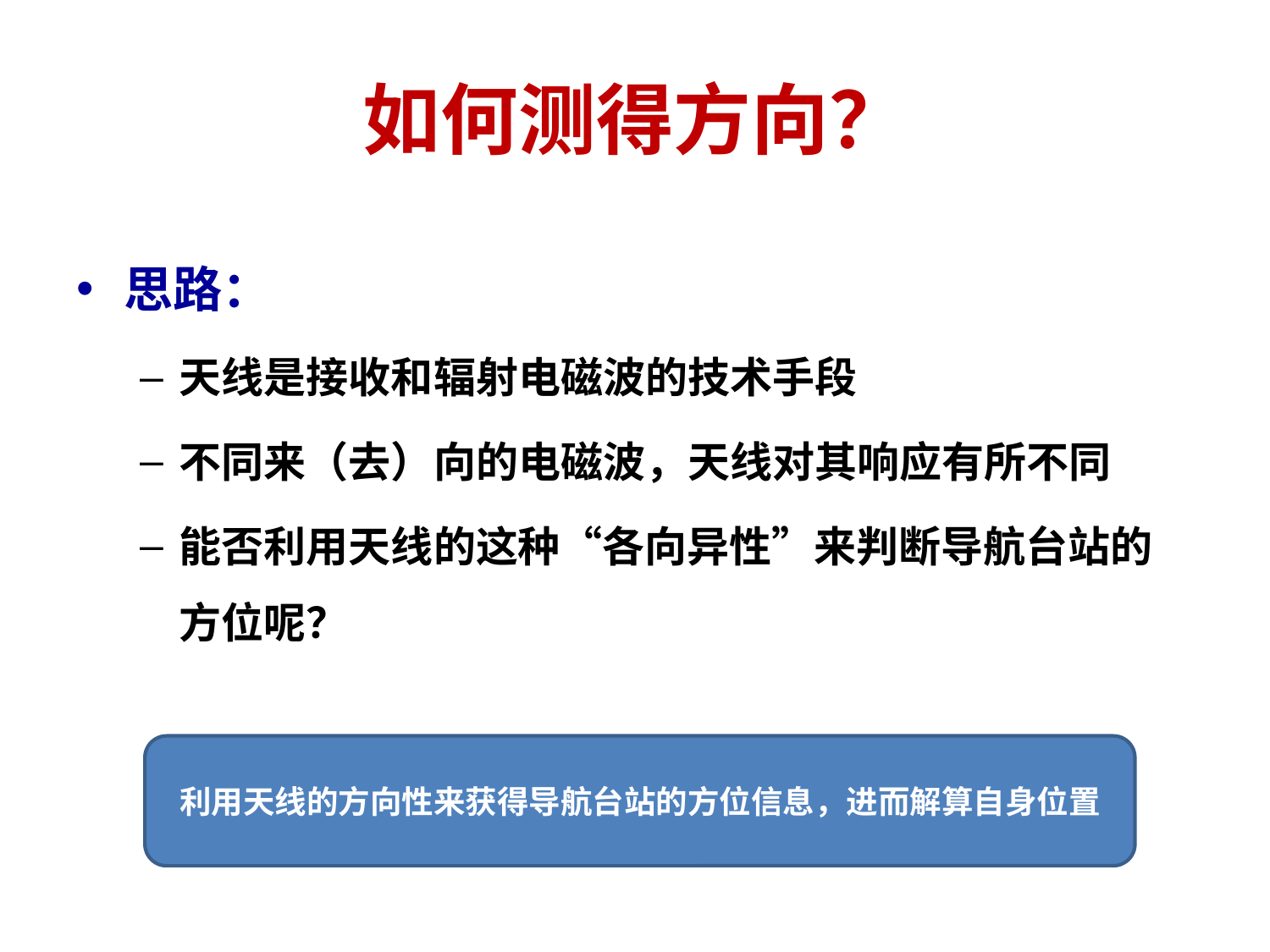

# 如何测得方向？
思路：
天线是接收和辐射电磁波的技术手段
不同来（去）向的电磁波，天线对其响应有所不同
能否利用天线的这种“各向异性”来判断导航台站的方位呢？
利用天线的方向性来获得导航台站的方位信息，进而解算自身位置